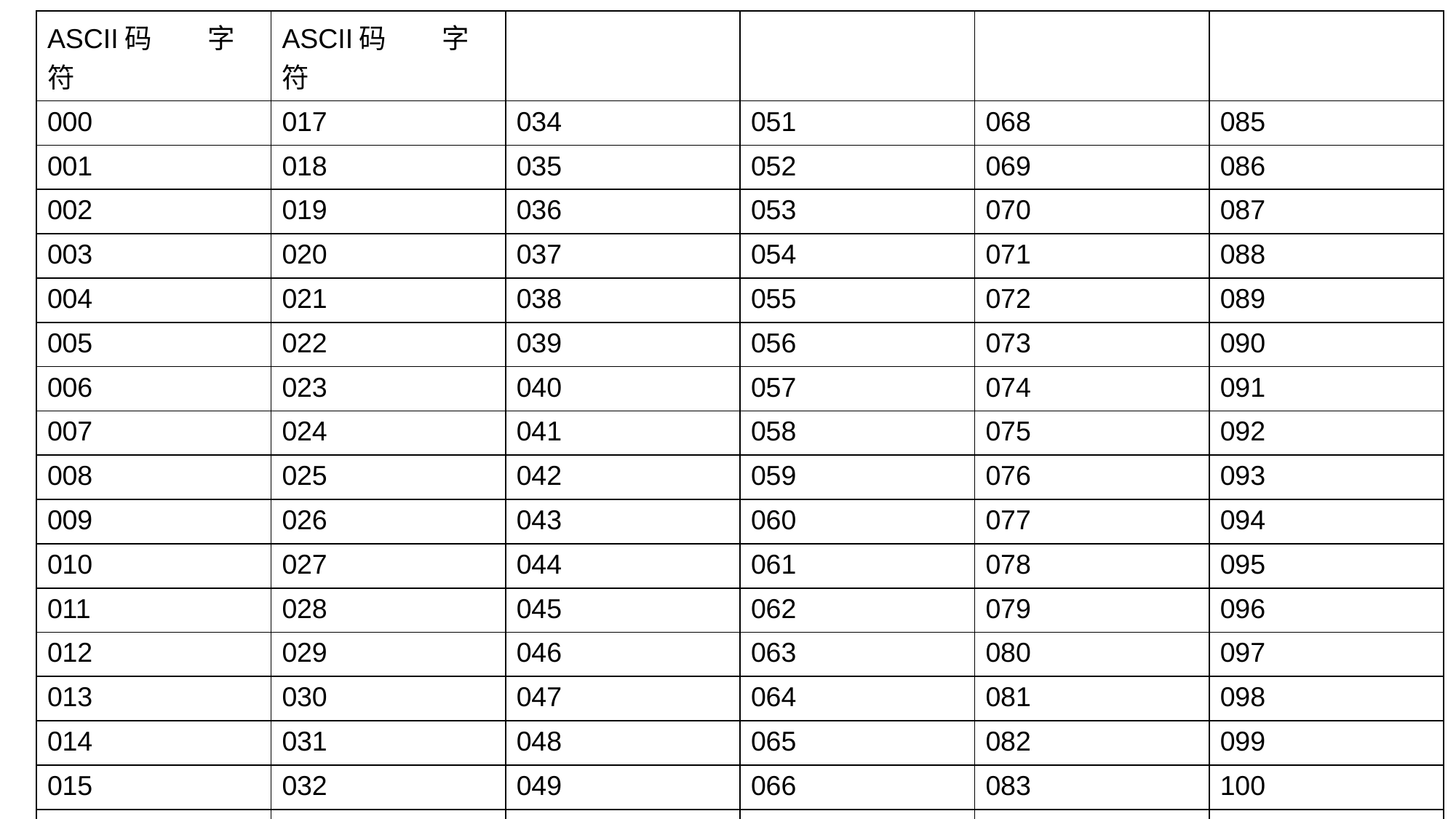

| ASCII码 字符 | ASCII码 字符 |  |  |  |  |
| --- | --- | --- | --- | --- | --- |
| 000 | 017 | 034 | 051 | 068 | 085 |
| 001 | 018 | 035 | 052 | 069 | 086 |
| 002 | 019 | 036 | 053 | 070 | 087 |
| 003 | 020 | 037 | 054 | 071 | 088 |
| 004 | 021 | 038 | 055 | 072 | 089 |
| 005 | 022 | 039 | 056 | 073 | 090 |
| 006 | 023 | 040 | 057 | 074 | 091 |
| 007 | 024 | 041 | 058 | 075 | 092 |
| 008 | 025 | 042 | 059 | 076 | 093 |
| 009 | 026 | 043 | 060 | 077 | 094 |
| 010 | 027 | 044 | 061 | 078 | 095 |
| 011 | 028 | 045 | 062 | 079 | 096 |
| 012 | 029 | 046 | 063 | 080 | 097 |
| 013 | 030 | 047 | 064 | 081 | 098 |
| 014 | 031 | 048 | 065 | 082 | 099 |
| 015 | 032 | 049 | 066 | 083 | 100 |
| 016 | 033 | 050 | 067 | 084 | 101 |